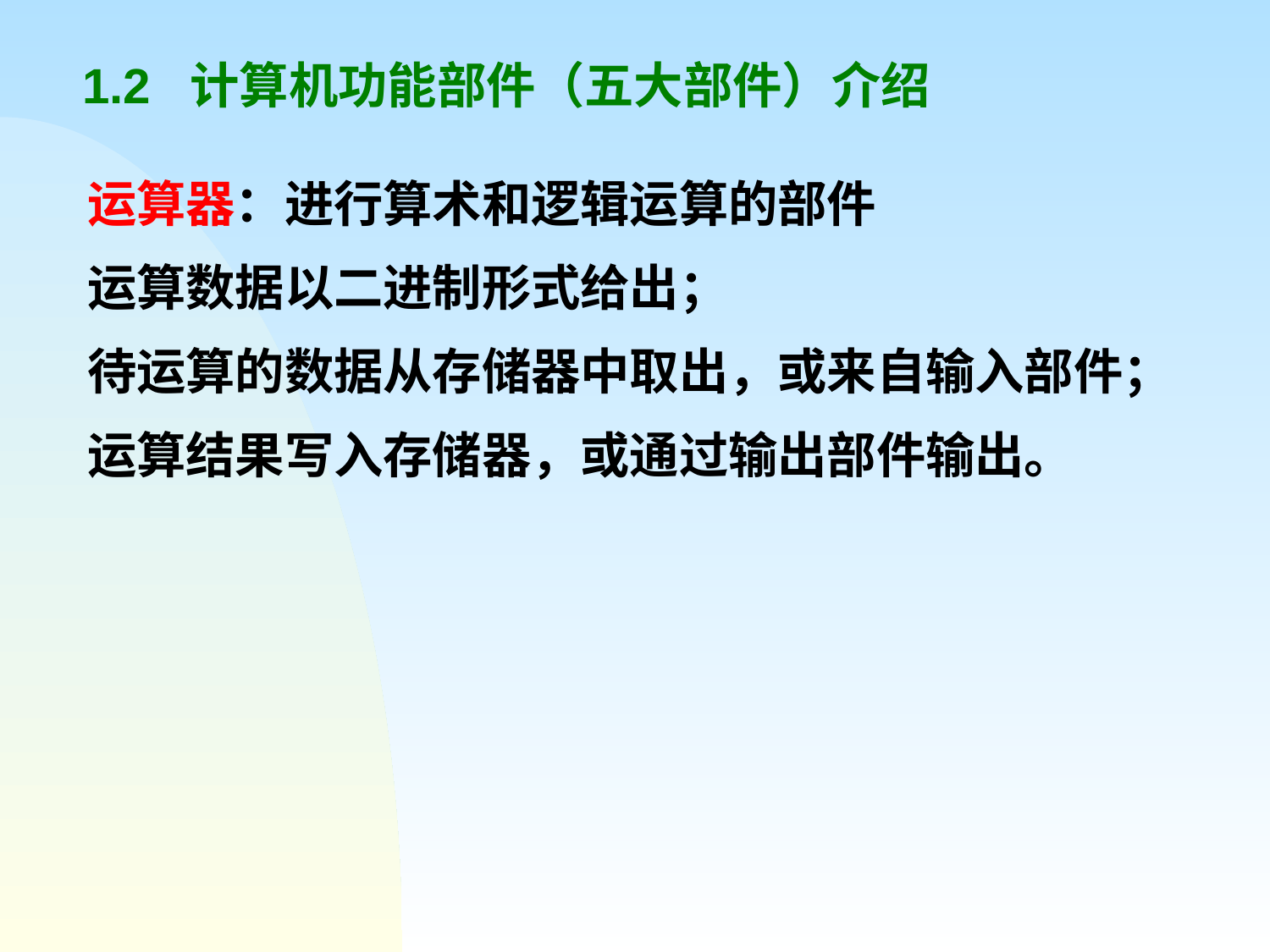

1.2  计算机功能部件（五大部件）介绍
运算器：进行算术和逻辑运算的部件
运算数据以二进制形式给出；
待运算的数据从存储器中取出，或来自输入部件；
运算结果写入存储器，或通过输出部件输出。
4